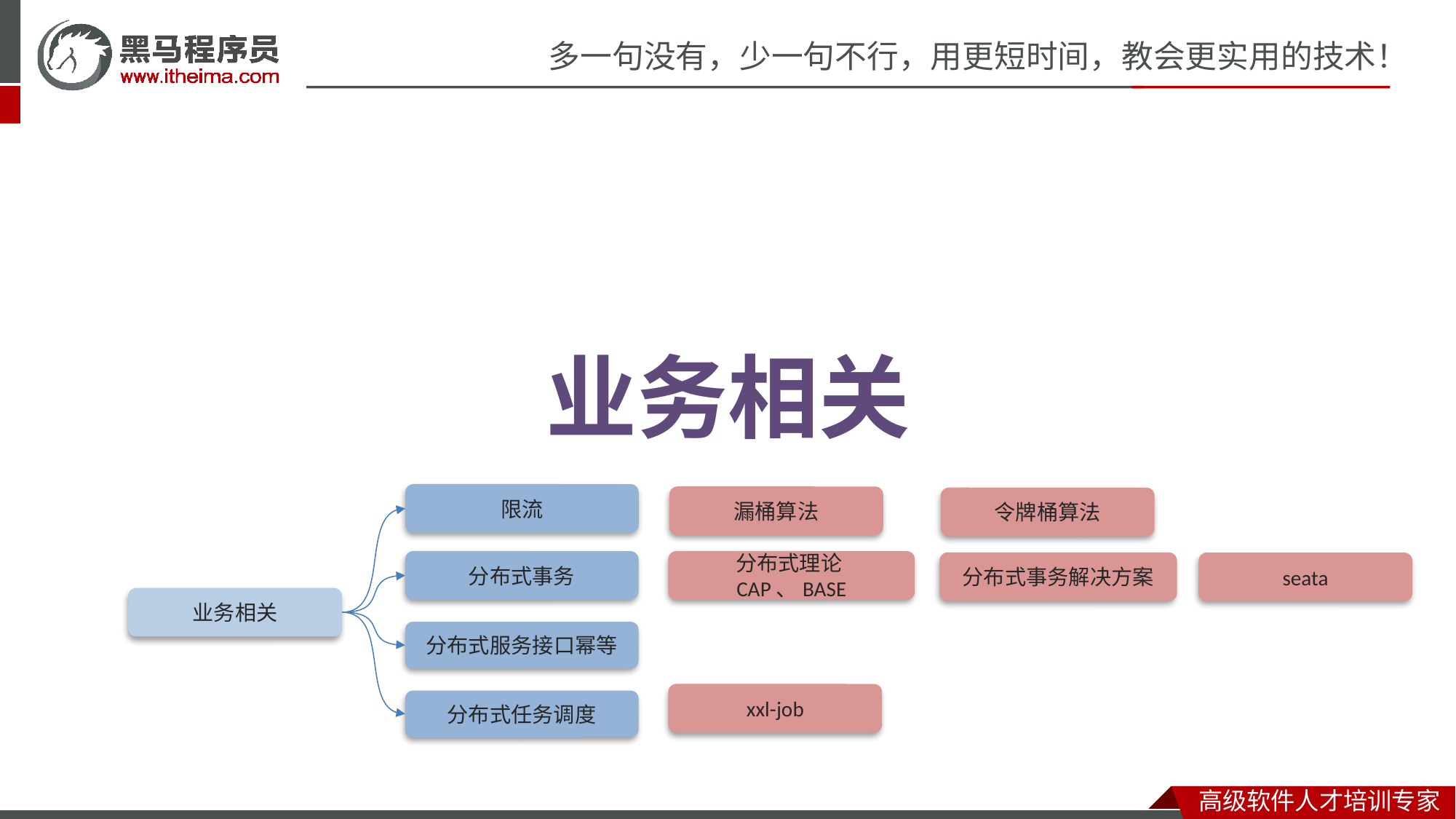

业务相关
限流
漏桶算法
令牌桶算法
分布式理论CAP、BASE
分布式事务
分布式事务解决方案
seata
业务相关
分布式服务接口幂等
xxl-job
分布式任务调度